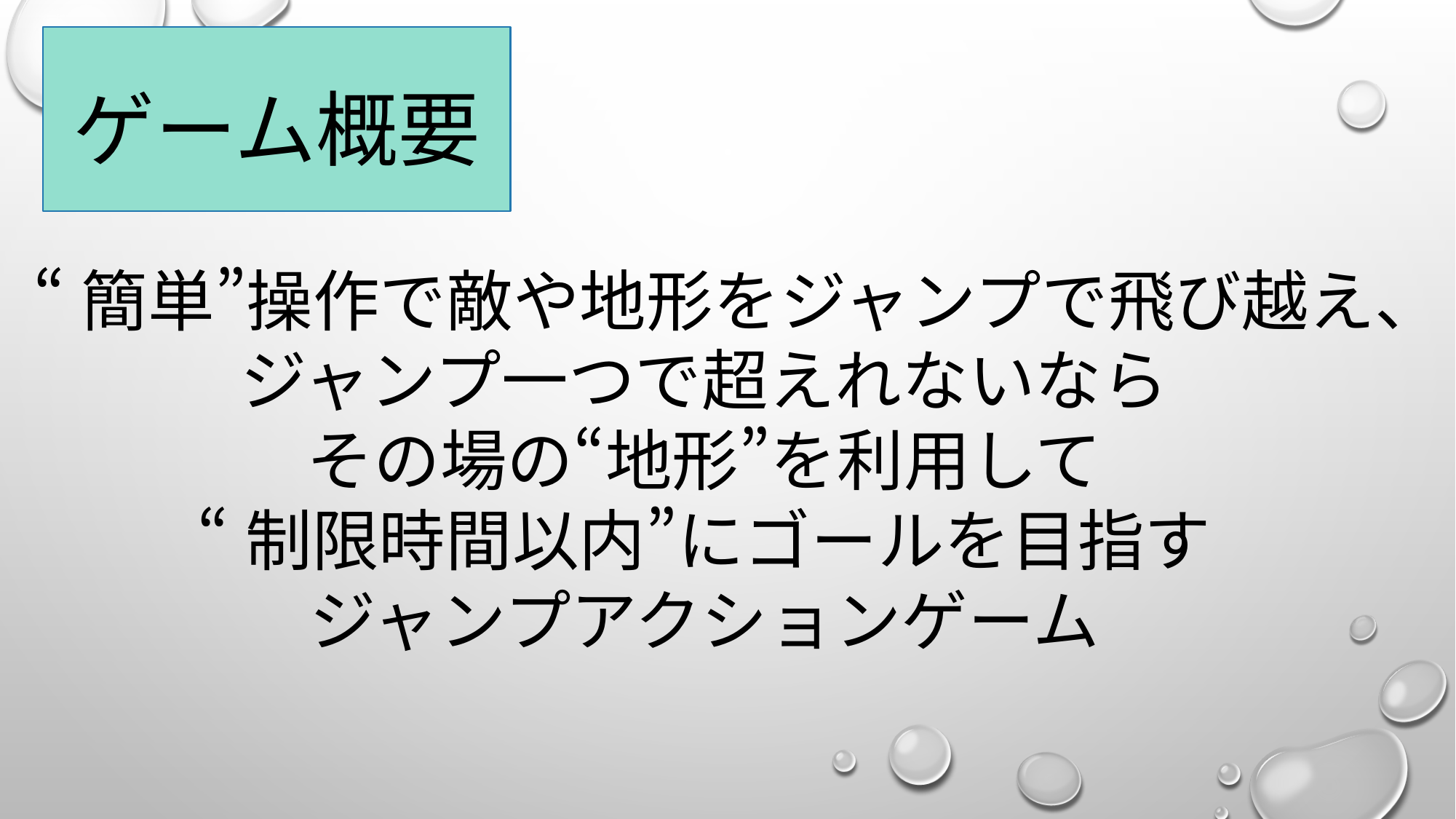

ゲーム概要

“簡単”操作で敵や地形をジャンプで飛び越え、
ジャンプ一つで超えれないなら
その場の“地形”を利用して
“制限時間以内”にゴールを目指す
ジャンプアクションゲーム